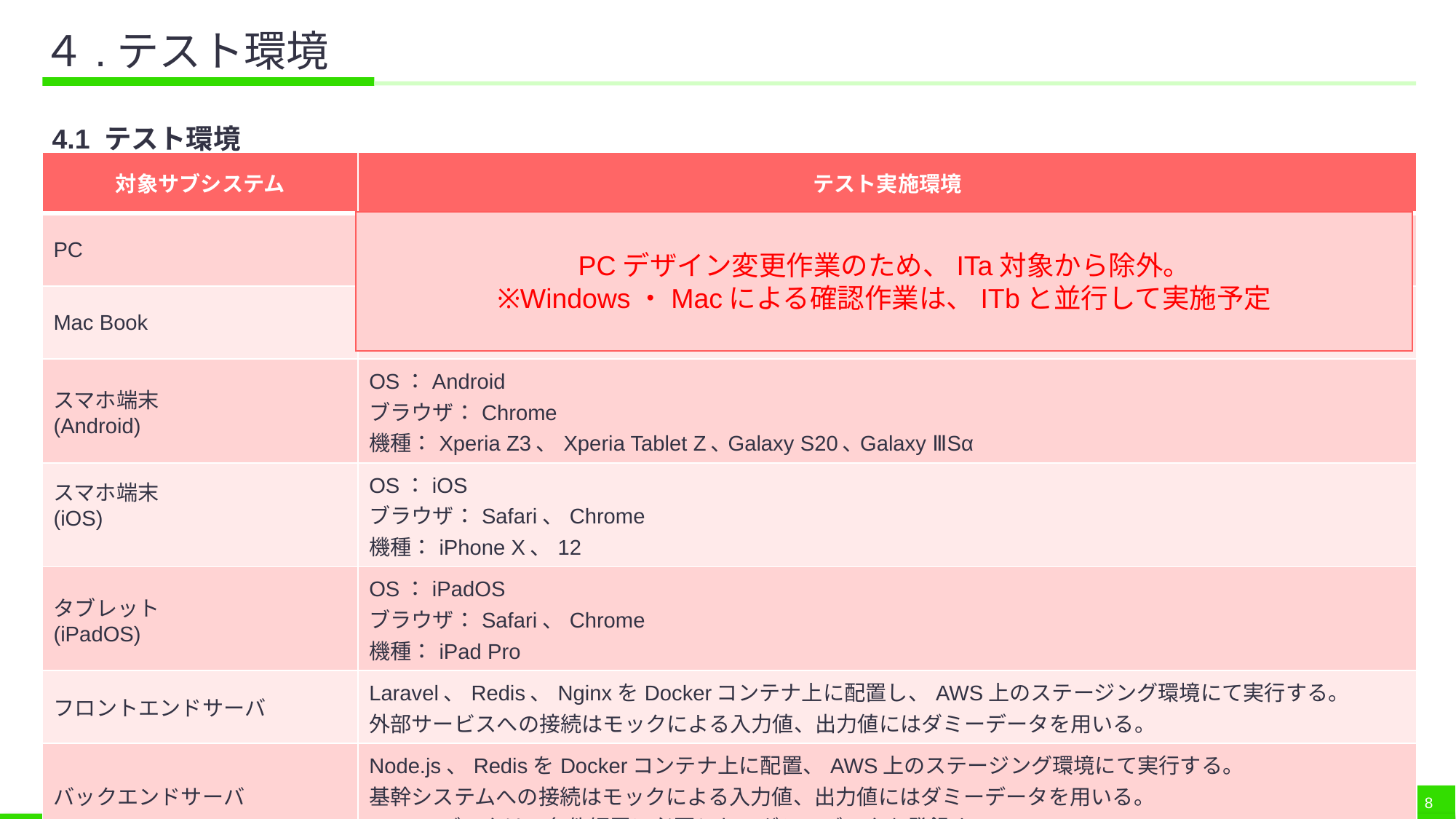

# ４.テスト環境
4.1 テスト環境
| 対象サブシステム | テスト実施環境 |
| --- | --- |
| PC | OS：Windows 10 ブラウザ：Edge、InternetExplorer11、Chrome |
| Mac Book | OS：MacOS 10.15.5（Catalina) ブラウザ：Safari、Chrome |
| スマホ端末 (Android) | OS：Android ブラウザ：Chrome 機種：Xperia Z3、Xperia Tablet Z､Galaxy S20､Galaxy ⅢSα |
| スマホ端末 (iOS) | OS：iOS ブラウザ：Safari、Chrome 機種：iPhone X、12 |
| タブレット (iPadOS) | OS：iPadOS ブラウザ：Safari、Chrome 機種：iPad Pro |
| フロントエンドサーバ | Laravel、Redis、NginxをDockerコンテナ上に配置し、AWS上のステージング環境にて実行する。 外部サービスへの接続はモックによる入力値、出力値にはダミーデータを用いる。 |
| バックエンドサーバ | Node.js、RedisをDockerコンテナ上に配置、AWS上のステージング環境にて実行する。 基幹システムへの接続はモックによる入力値、出力値にはダミーデータを用いる。 RDSのデータは、条件網羅に必要となるダミーデータを登録する。 |
PCデザイン変更作業のため、ITa対象から除外。
※Windows・Macによる確認作業は、ITbと並行して実施予定
8
Sasuke Financial Lab株式会社